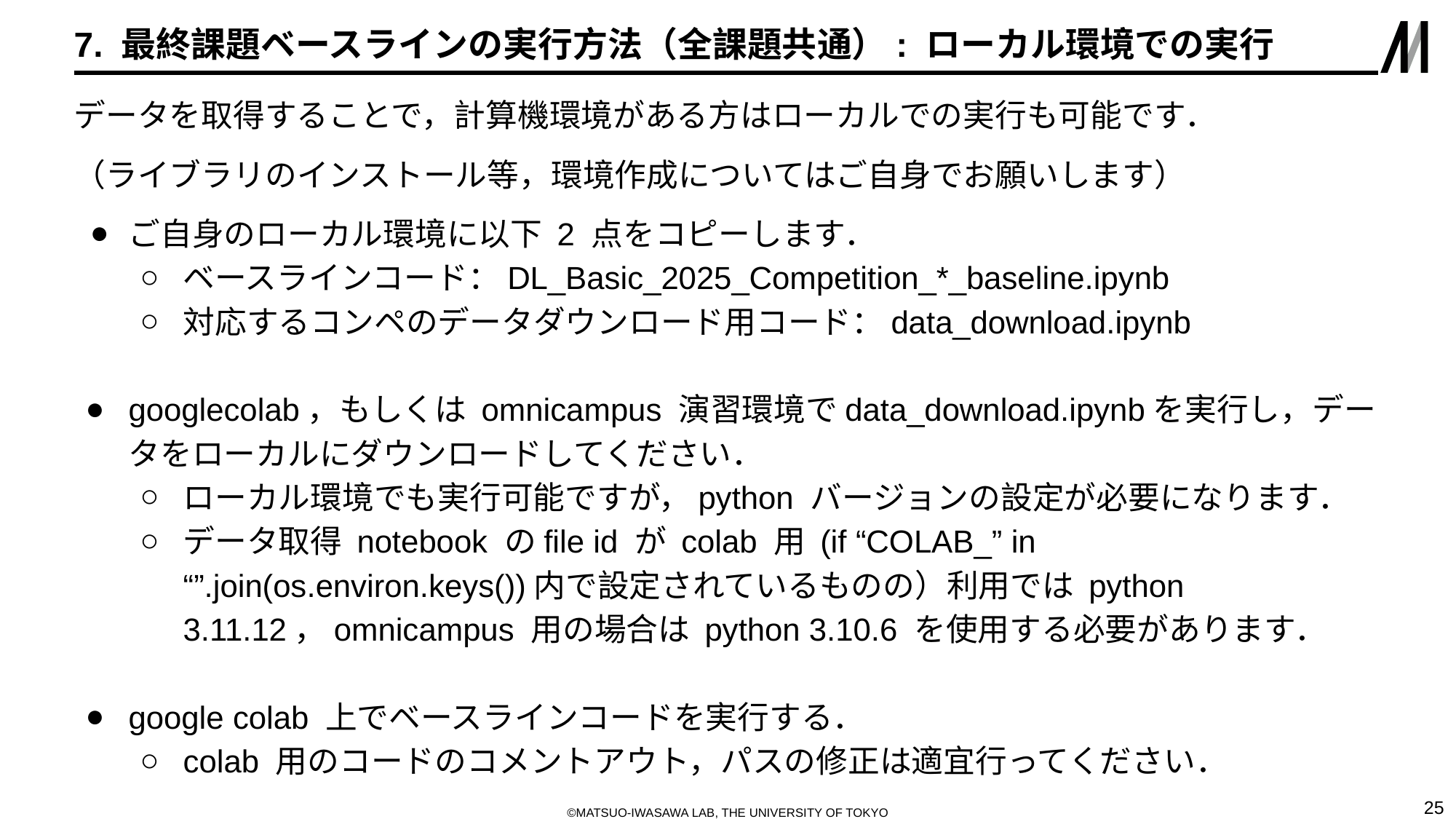

# 7. 最終課題ベースラインの実行方法（全課題共通）: ローカル環境での実行
データを取得することで，計算機環境がある方はローカルでの実行も可能です．
（ライブラリのインストール等，環境作成についてはご自身でお願いします）
ご自身のローカル環境に以下 2 点をコピーします．
ベースラインコード：DL_Basic_2025_Competition_*_baseline.ipynb
対応するコンペのデータダウンロード用コード：data_download.ipynb

googlecolab，もしくは omnicampus 演習環境でdata_download.ipynbを実行し，データをローカルにダウンロードしてください．
ローカル環境でも実行可能ですが，python バージョンの設定が必要になります．
データ取得 notebook のfile id が colab 用 (if “COLAB_” in “”.join(os.environ.keys())内で設定されているものの）利用では python 3.11.12，omnicampus 用の場合は python 3.10.6 を使用する必要があります．

google colab 上でベースラインコードを実行する．
colab 用のコードのコメントアウト，パスの修正は適宜行ってください．